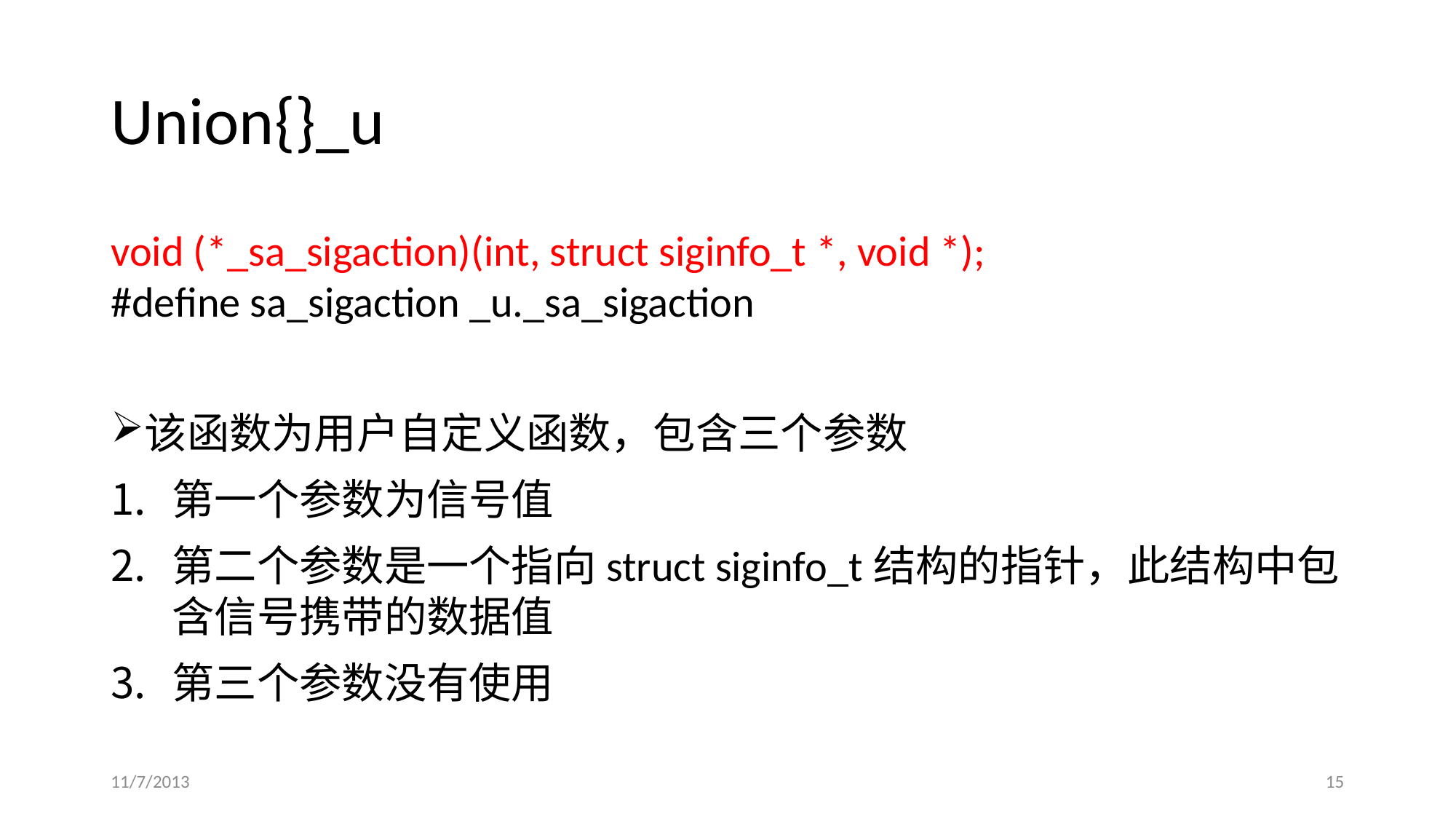

# Union{}_u
void (*_sa_sigaction)(int, struct siginfo_t *, void *);
#define sa_sigaction _u._sa_sigaction

该函数为用户自定义函数，包含三个参数
第一个参数为信号值
第二个参数是一个指向struct siginfo_t结构的指针，此结构中包含信号携带的数据值
第三个参数没有使用
11/7/2013
15